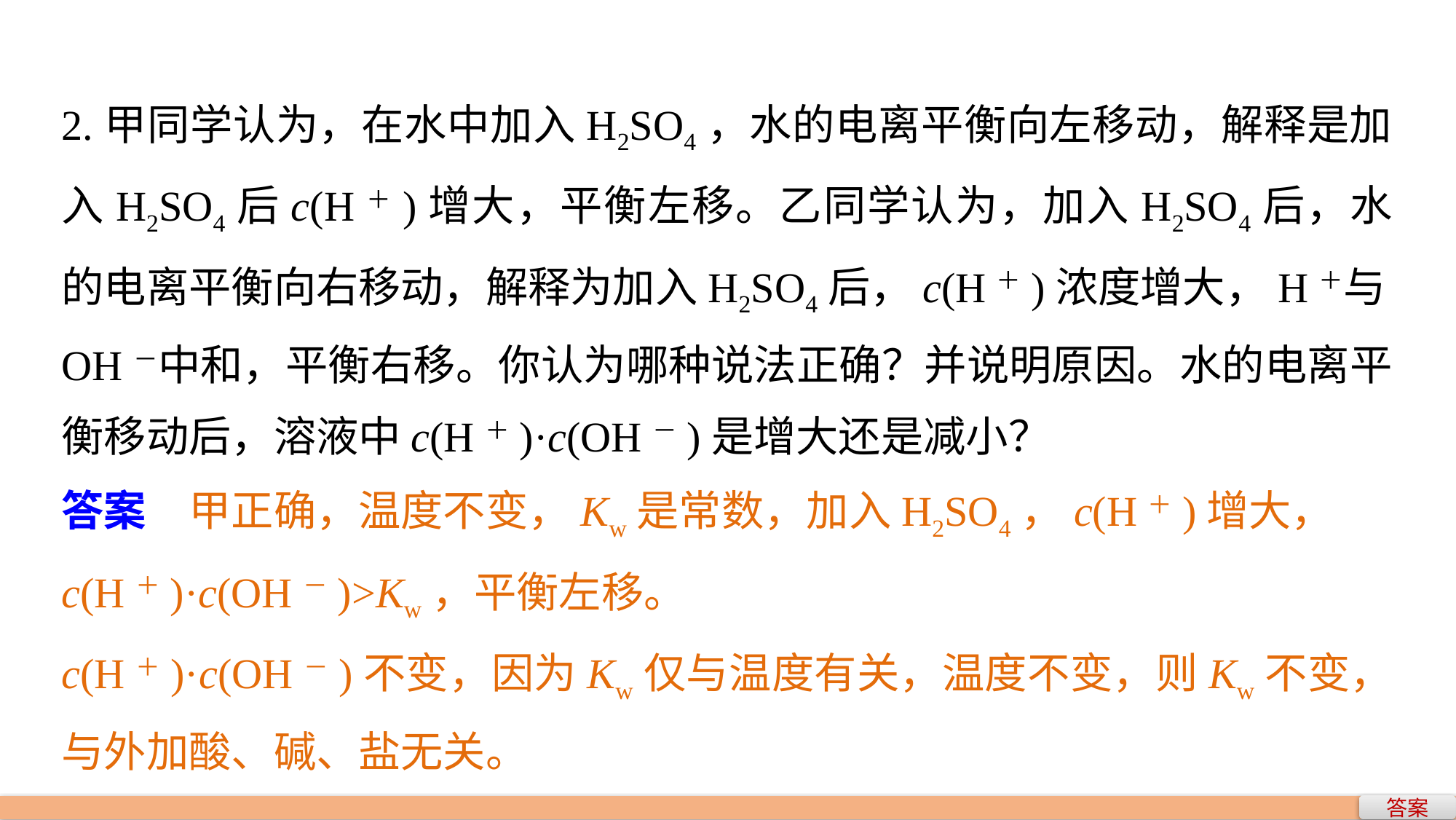

2.甲同学认为，在水中加入H2SO4，水的电离平衡向左移动，解释是加入H2SO4后c(H＋)增大，平衡左移。乙同学认为，加入H2SO4后，水的电离平衡向右移动，解释为加入H2SO4后，c(H＋)浓度增大，H＋与OH－中和，平衡右移。你认为哪种说法正确？并说明原因。水的电离平衡移动后，溶液中c(H＋)·c(OH－)是增大还是减小？
答案　甲正确，温度不变，Kw是常数，加入H2SO4，c(H＋)增大，
c(H＋)·c(OH－)>Kw，平衡左移。
c(H＋)·c(OH－)不变，因为Kw仅与温度有关，温度不变，则Kw不变，与外加酸、碱、盐无关。
答案